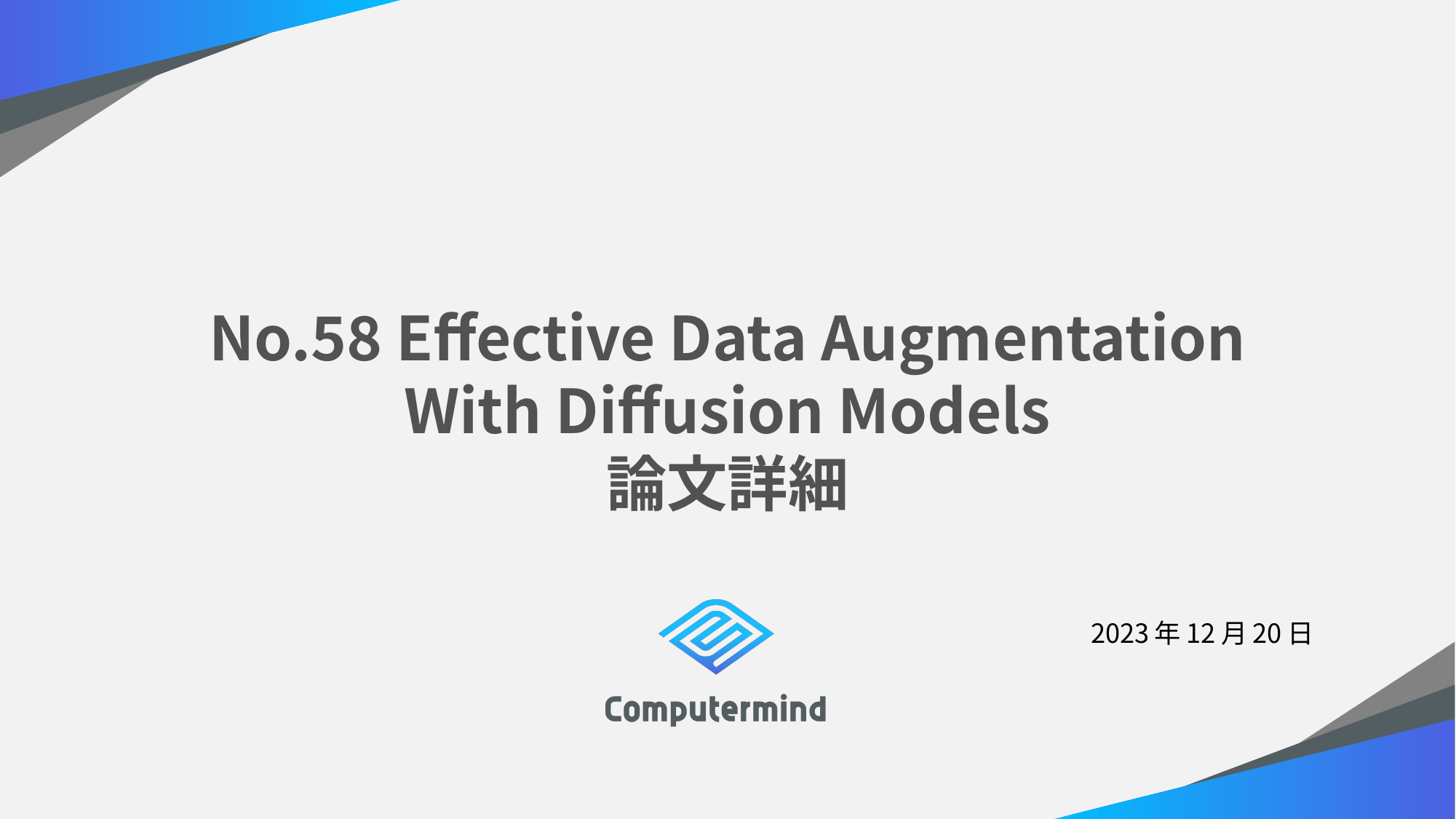

# No.58 Effective Data Augmentation With Diffusion Models 論文詳細
2023年12月20日